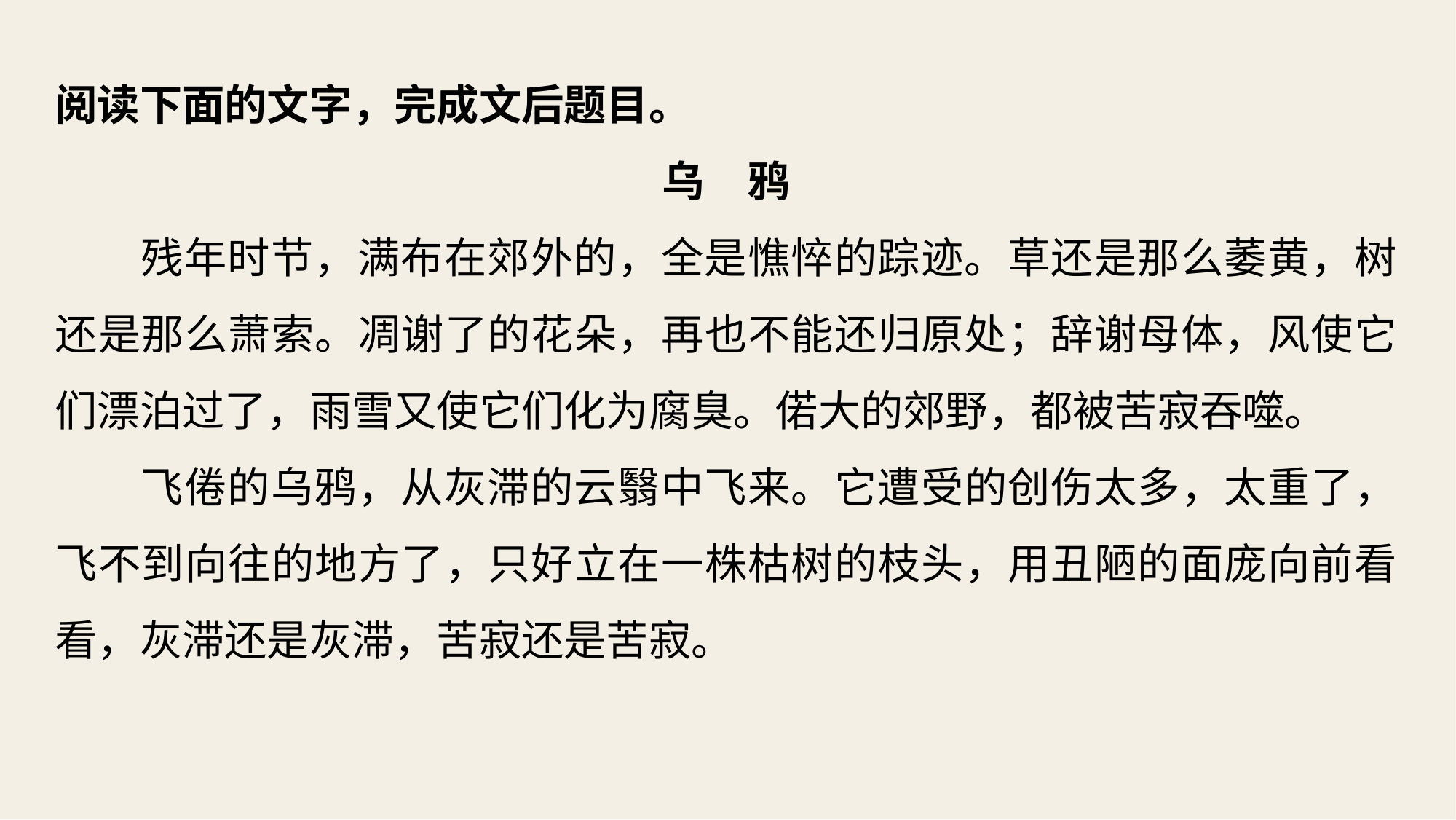

阅读下面的文字，完成文后题目。
乌　鸦
残年时节，满布在郊外的，全是憔悴的踪迹。草还是那么萎黄，树还是那么萧索。凋谢了的花朵，再也不能还归原处；辞谢母体，风使它们漂泊过了，雨雪又使它们化为腐臭。偌大的郊野，都被苦寂吞噬。
飞倦的乌鸦，从灰滞的云翳中飞来。它遭受的创伤太多，太重了，飞不到向往的地方了，只好立在一株枯树的枝头，用丑陋的面庞向前看看，灰滞还是灰滞，苦寂还是苦寂。